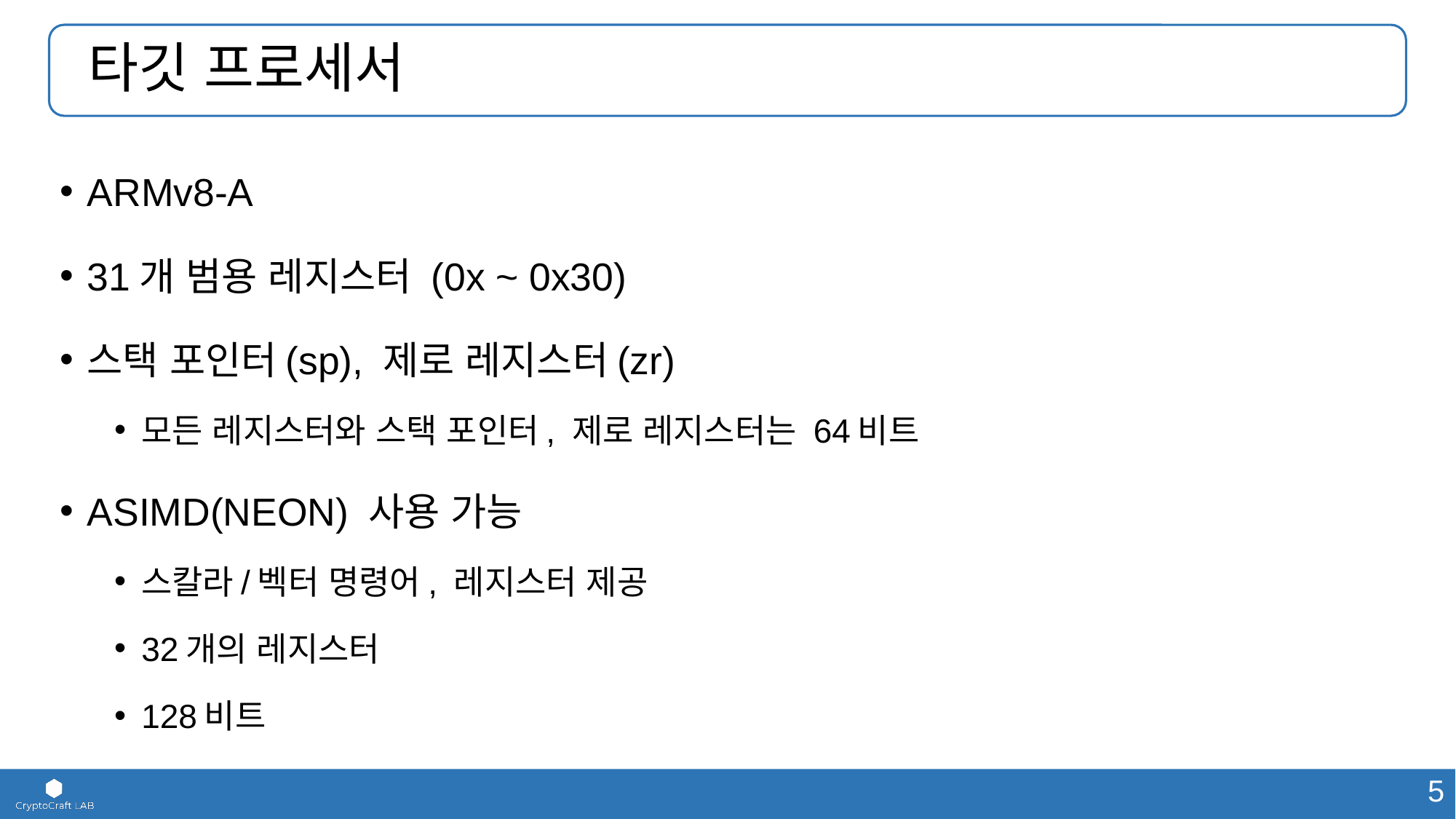

# 타깃 프로세서
ARMv8-A
31개 범용 레지스터 (0x ~ 0x30)
스택 포인터(sp), 제로 레지스터(zr)
모든 레지스터와 스택 포인터, 제로 레지스터는 64비트
ASIMD(NEON) 사용 가능
스칼라/벡터 명령어, 레지스터 제공
32개의 레지스터
128비트